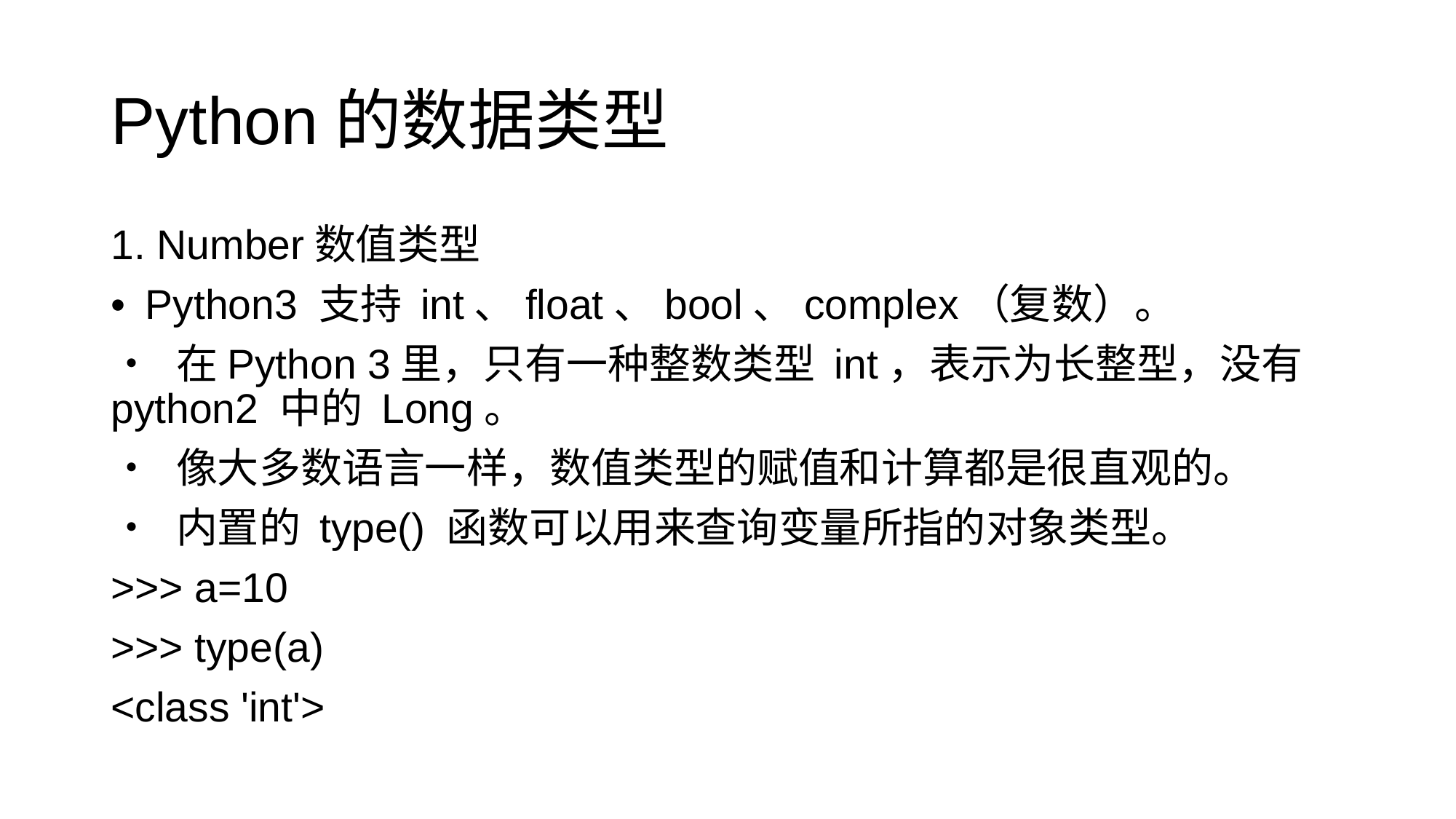

# Python的数据类型
1. Number数值类型
•  Python3 支持 int、float、bool、complex（复数）。
•  在Python 3里，只有一种整数类型 int，表示为长整型，没有 python2 中的 Long。
•  像大多数语言一样，数值类型的赋值和计算都是很直观的。
•  内置的 type() 函数可以用来查询变量所指的对象类型。
>>> a=10
>>> type(a)
<class 'int'>